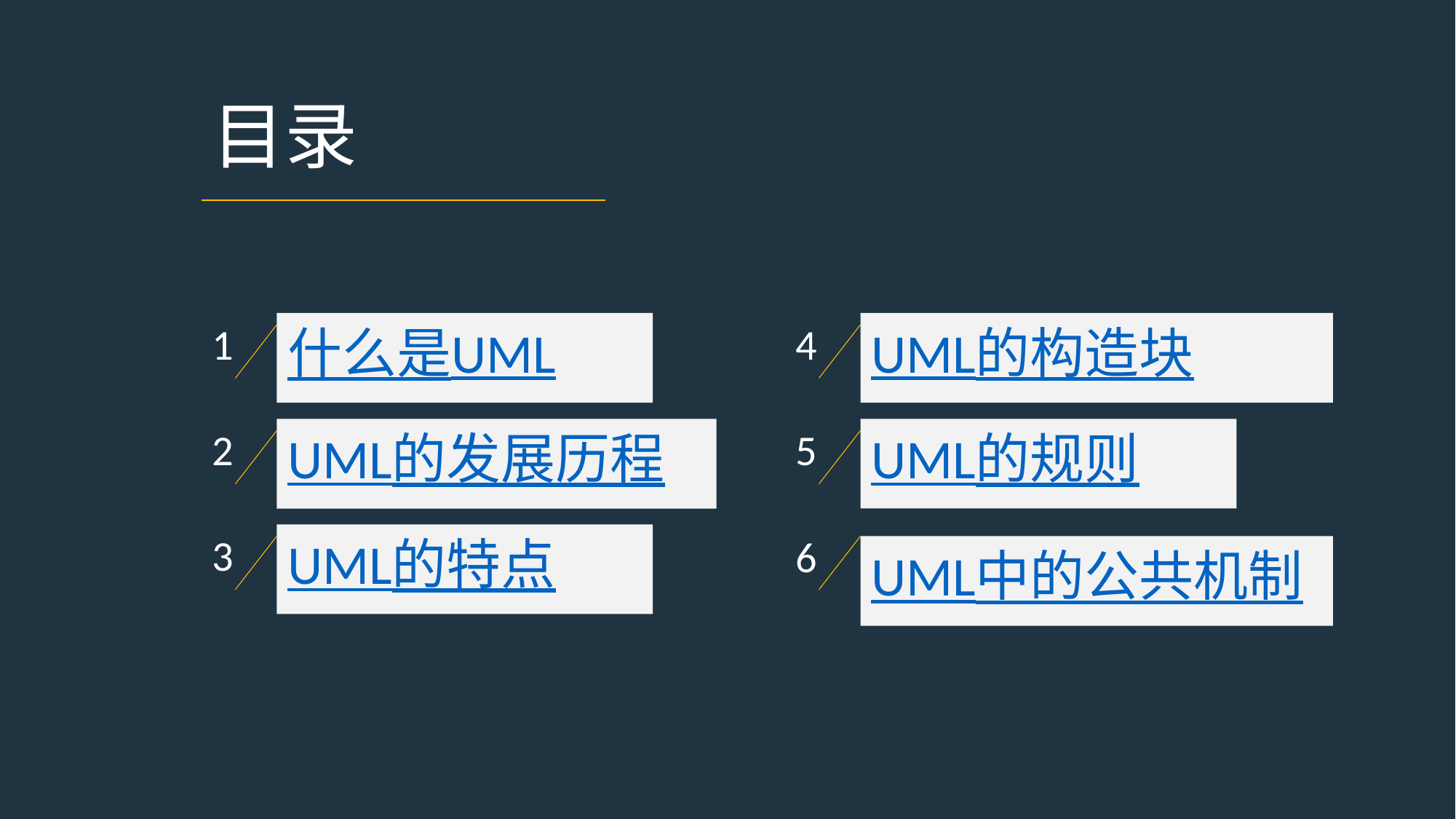

目录
1
4
什么是UML
UML的构造块
2
5
UML的规则
UML的发展历程
3
6
UML的特点
UML中的公共机制